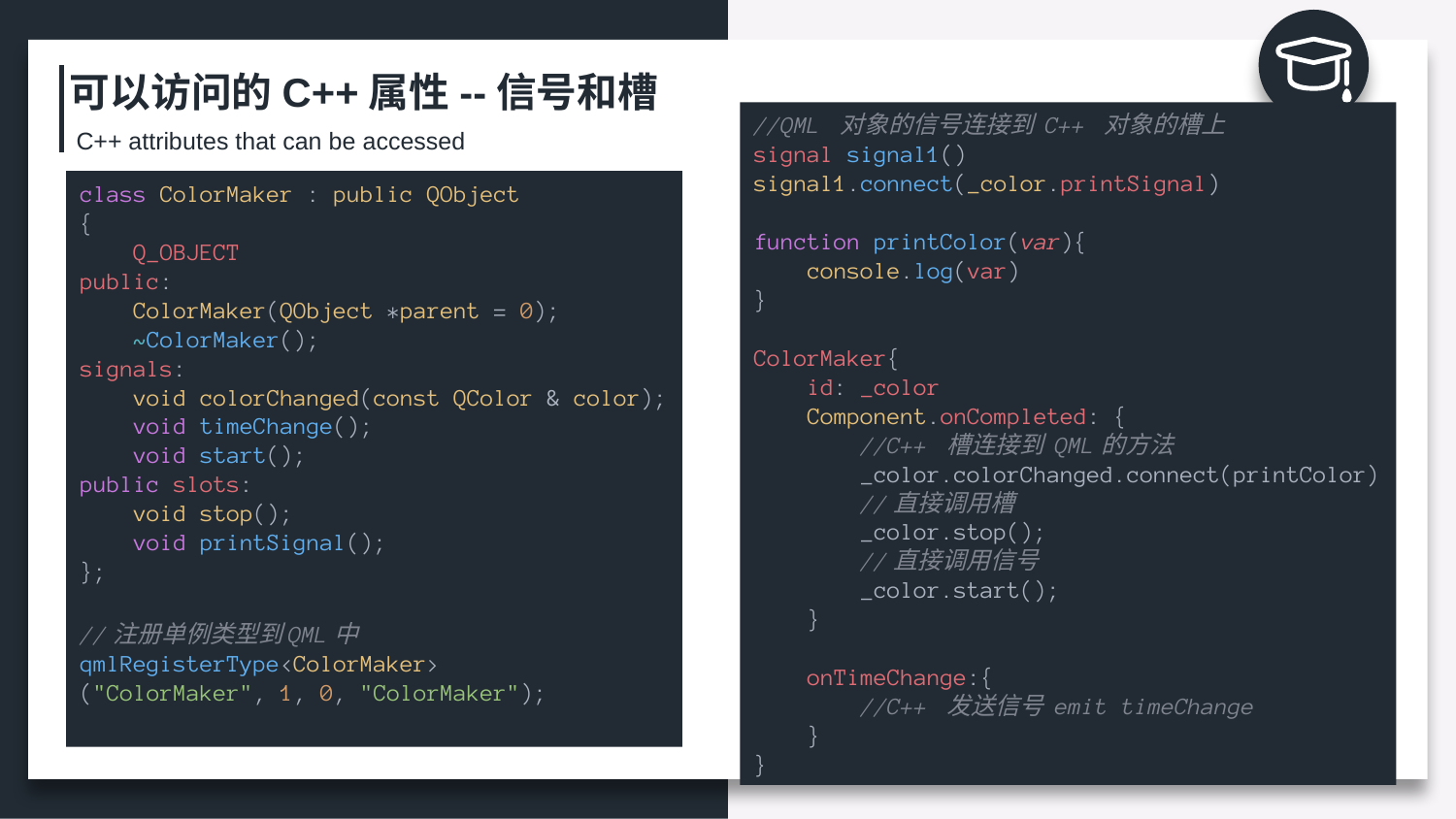

可以访问的C++属性--信号和槽
//QML 对象的信号连接到 C++ 对象的槽上
signal signal1()
signal1.connect(_color.printSignal)
function printColor(var){
    console.log(var)
}
ColorMaker{
    id: _color
    Component.onCompleted: {
        //C++ 槽连接到 QML的方法
        _color.colorChanged.connect(printColor)
        //直接调用槽
        _color.stop();
        //直接调用信号
        _color.start();
    }
    onTimeChange:{
        //C++ 发送信号 emit timeChange
    }
}
C++ attributes that can be accessed
class ColorMaker : public QObject
{
    Q_OBJECT
public:
    ColorMaker(QObject *parent = 0);
    ~ColorMaker();
signals:
    void colorChanged(const QColor & color);
    void timeChange();
    void start();
public slots:
    void stop();
    void printSignal();
};

//注册单例类型到QML中
qmlRegisterType<ColorMaker>
("ColorMaker", 1, 0, "ColorMaker");